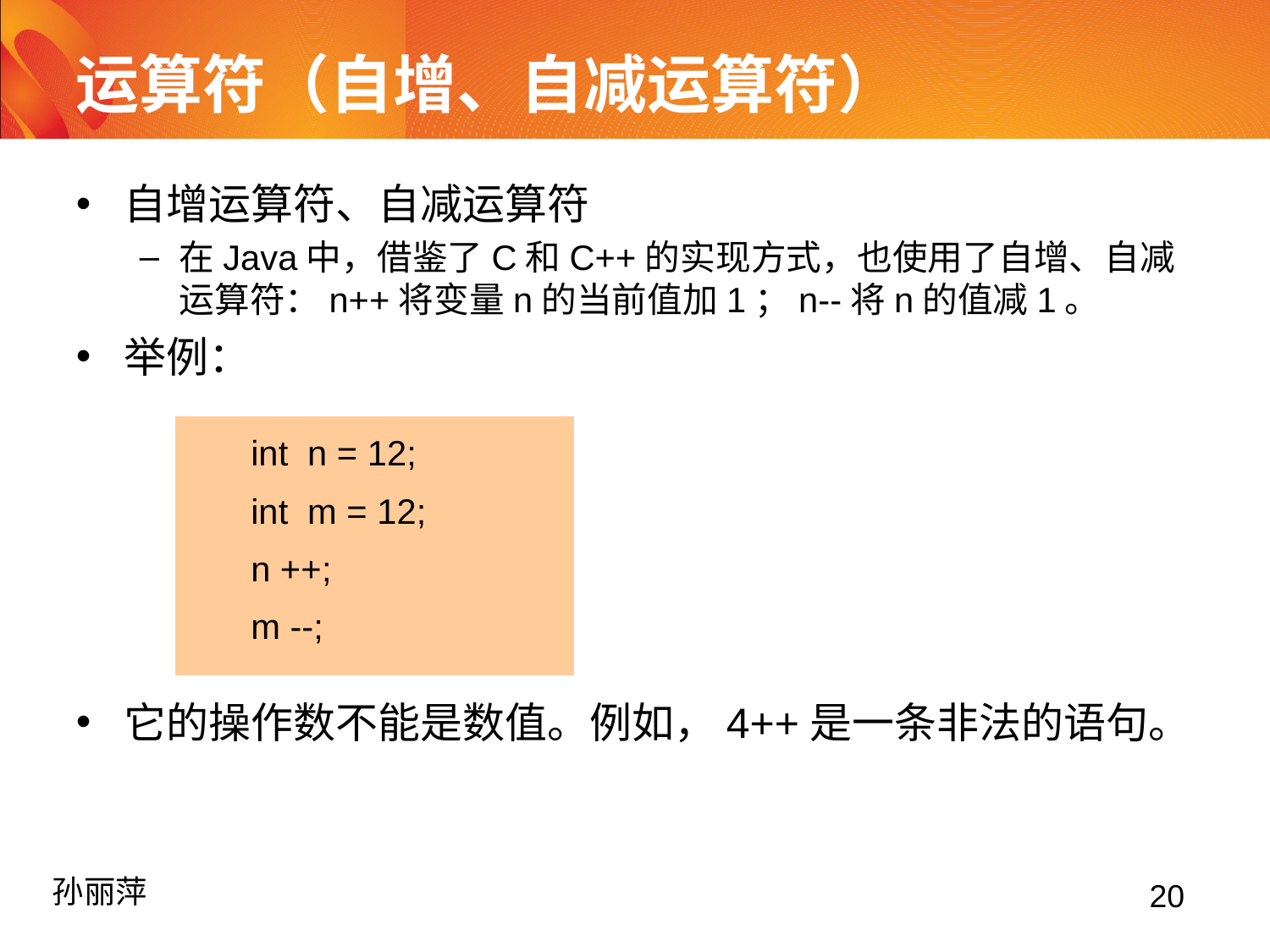

# 运算符（自增、自减运算符）
自增运算符、自减运算符
在Java中，借鉴了C和C++的实现方式，也使用了自增、自减运算符：n++将变量n的当前值加1；n--将n的值减1。
举例：

它的操作数不能是数值。例如，4++是一条非法的语句。

int  n = 12;
int  m = 12;
n ++;
m --;